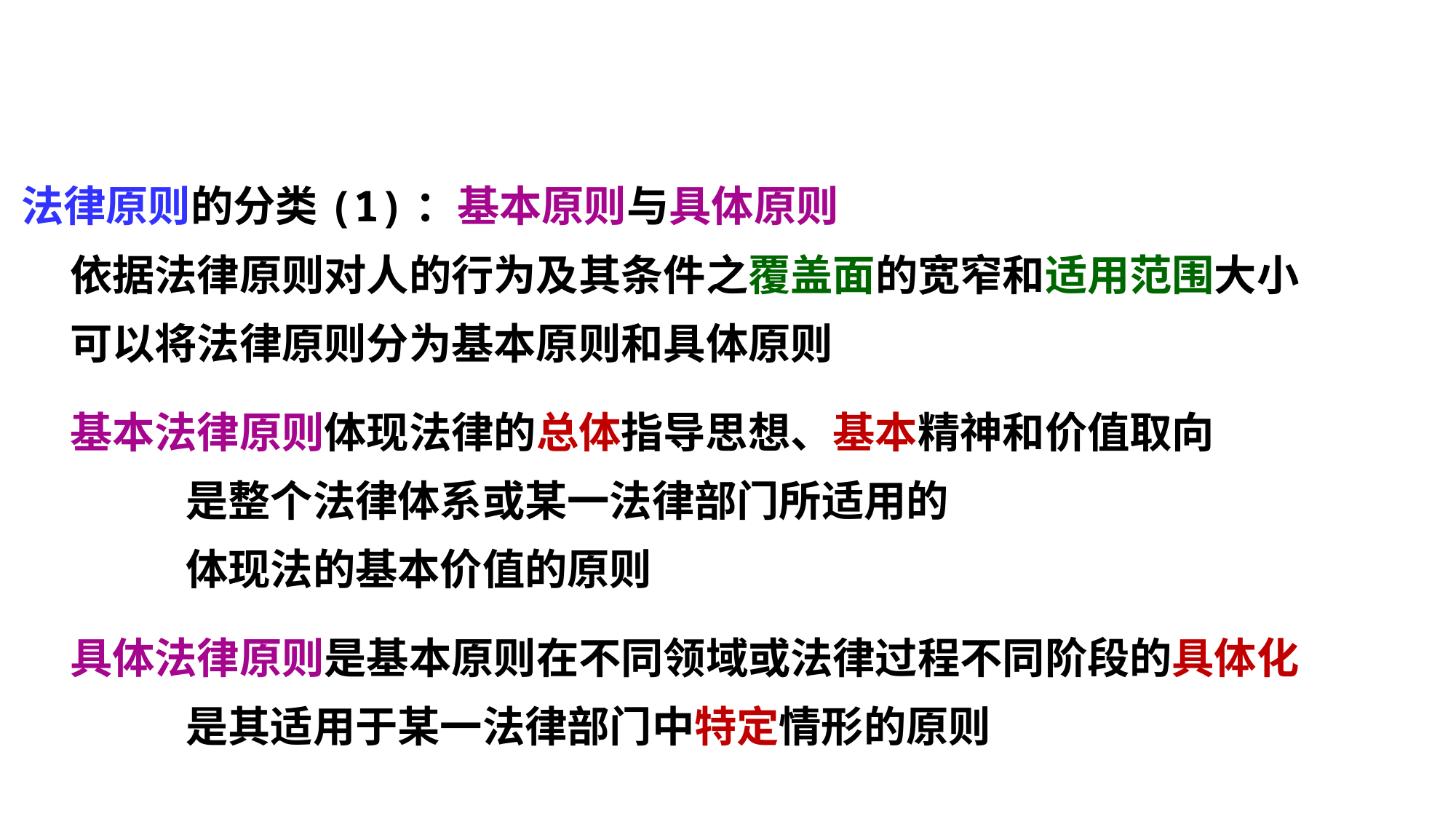

法律原则的分类(1)：基本原则与具体原则
    依据法律原则对人的行为及其条件之覆盖面的宽窄和适用范围大小
    可以将法律原则分为基本原则和具体原则

    基本法律原则体现法律的总体指导思想、基本精神和价值取向
                是整个法律体系或某一法律部门所适用的
                体现法的基本价值的原则

    具体法律原则是基本原则在不同领域或法律过程不同阶段的具体化
                是其适用于某一法律部门中特定情形的原则